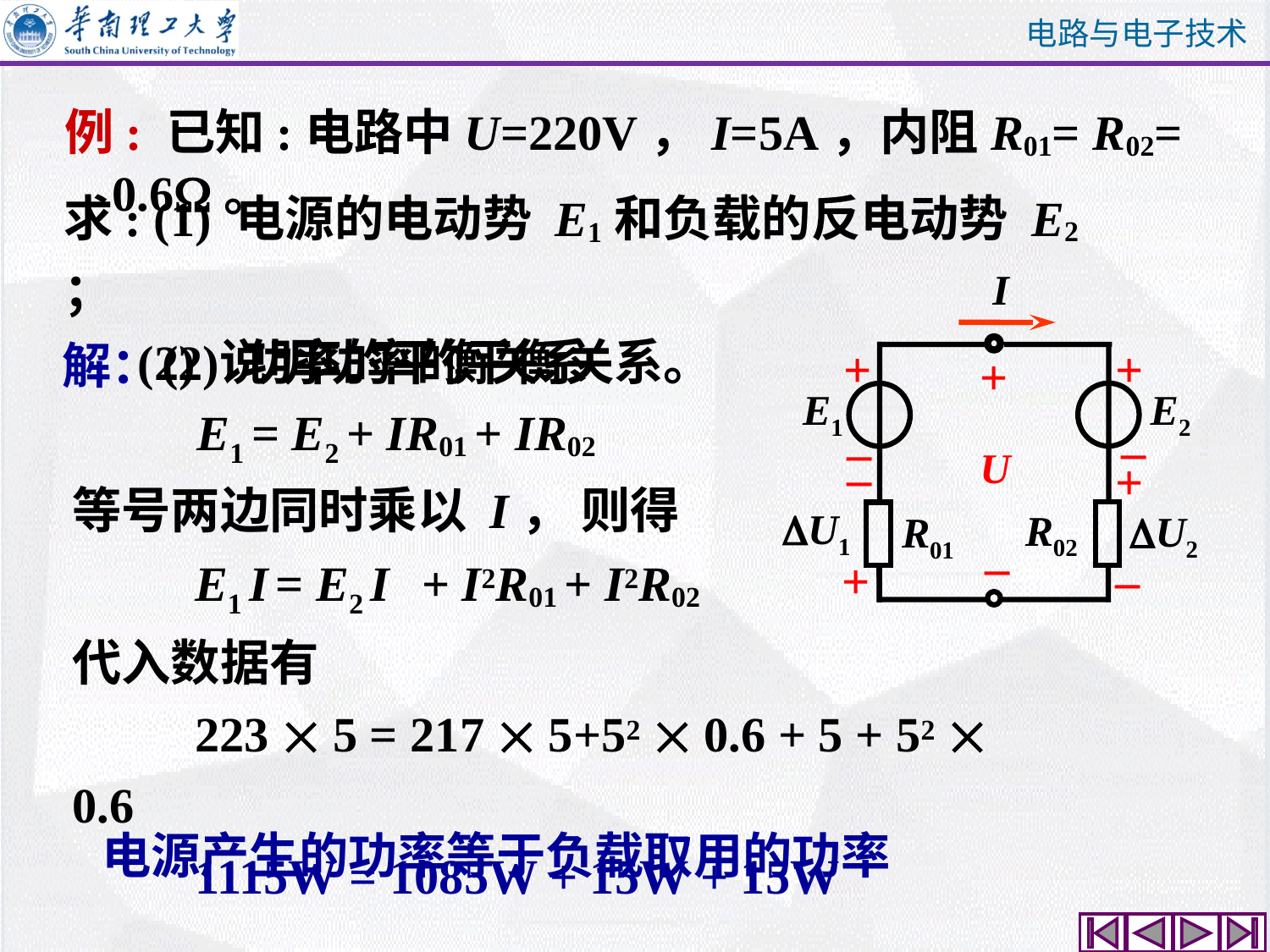

例: 已知:电路中U=220V，I=5A，内阻R01= R02= 0.6Ω。

求: (1) 电源的电动势 E1和负载的反电动势 E2 ；
      (2) 说明功率的平衡关系。
I

+
+

+

E2
E1

–
–
U
R02
R01

–

–
+
ΔU1
ΔU2
+
–
解：
(2) 功率的平衡关系
           E1 = E2 + IR01 + IR02
等号两边同时乘以 I， 则得
          E1 I = E2 I   + I2R01 + I2R02
代入数据有
          223 × 5 = 217 × 5+52 × 0.6 + 5 + 52 × 0.6
          1115W = 1085W + 15W + 15W
电源产生的功率等于负载取用的功率